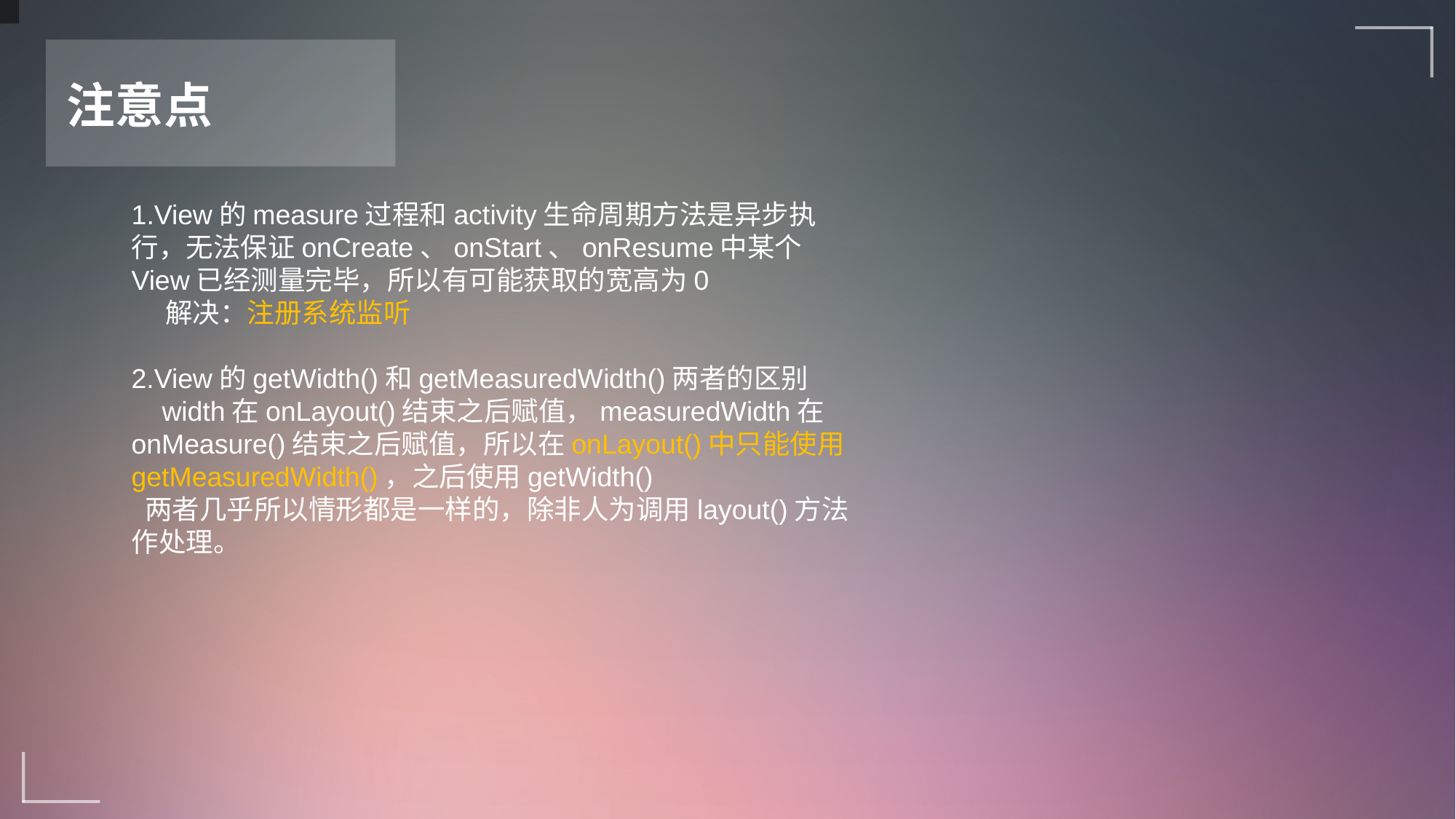

注意点
View的measure过程和activity生命周期方法是异步执行，无法保证onCreate、onStart、onResume中某个View已经测量完毕，所以有可能获取的宽高为0
    解决：注册系统监听

2.View的getWidth()和getMeasuredWidth()两者的区别
    width在onLayout()结束之后赋值，measuredWidth在onMeasure()结束之后赋值，所以在onLayout()中只能使用getMeasuredWidth()，之后使用getWidth()
 两者几乎所以情形都是一样的，除非人为调用layout()方法作处理。